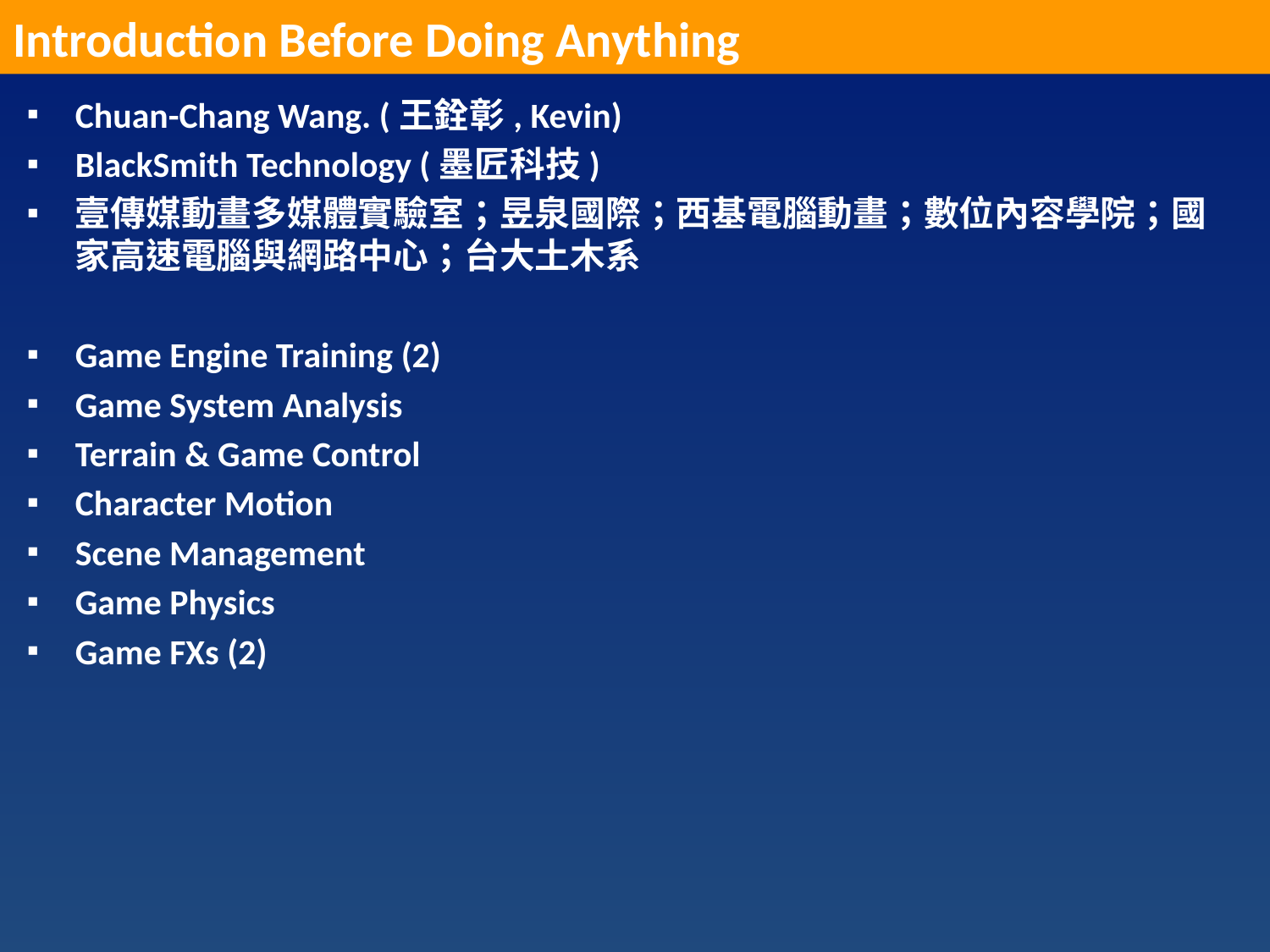

Introduction Before Doing Anything
Chuan-Chang Wang. (王銓彰, Kevin)
BlackSmith Technology (墨匠科技)
壹傳媒動畫多媒體實驗室；昱泉國際；西基電腦動畫；數位內容學院；國家高速電腦與網路中心；台大土木系

Game Engine Training (2)
Game System Analysis
Terrain & Game Control
Character Motion
Scene Management
Game Physics
Game FXs (2)